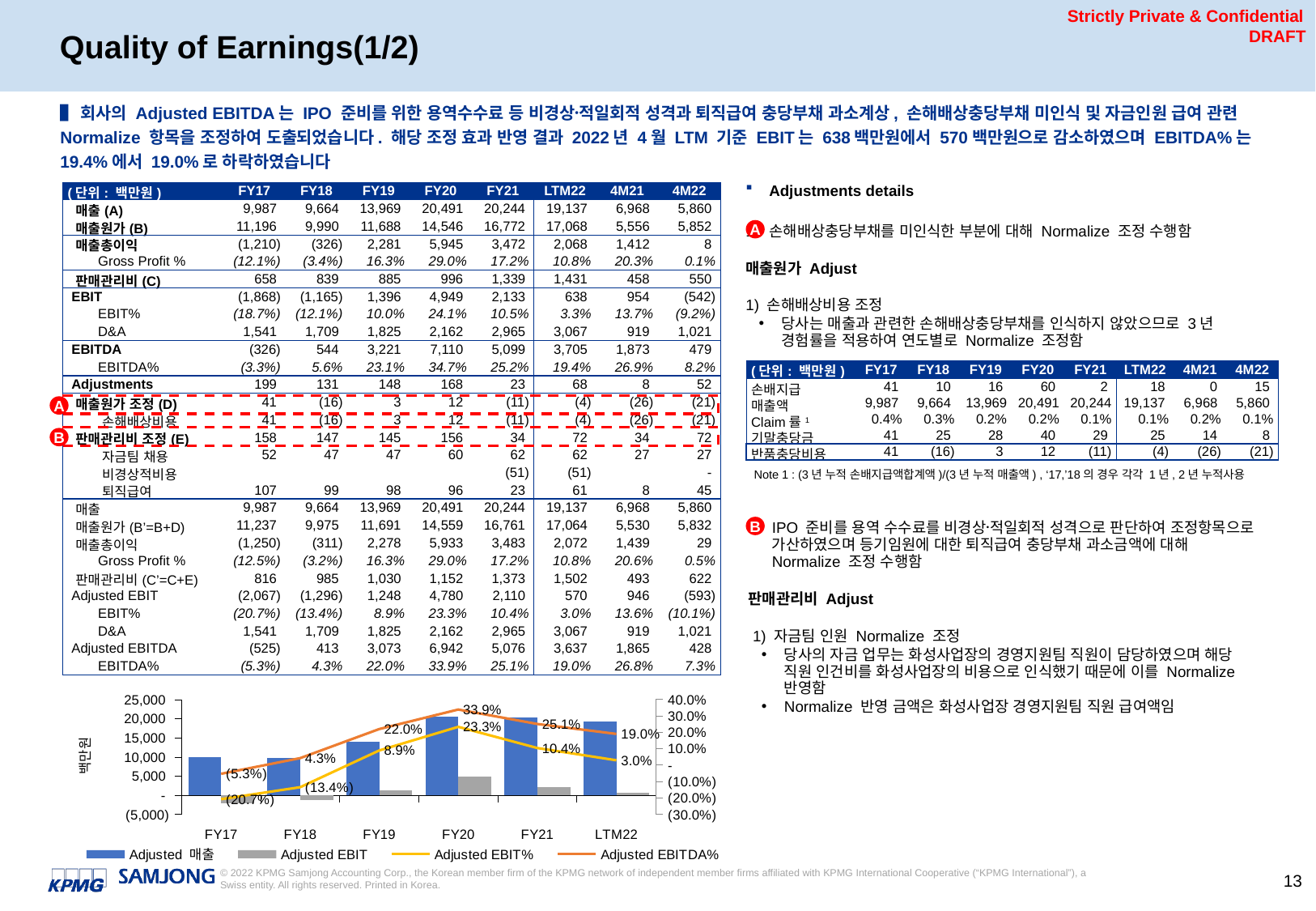

# Quality of Earnings(1/2)
▌회사의 Adjusted EBITDA는 IPO 준비를 위한 용역수수료 등 비경상적〮일회적 성격과 퇴직급여 충당부채 과소계상, 손해배상충당부채 미인식 및 자금인원 급여 관련 Normalize 항목을 조정하여 도출되었습니다. 해당 조정 효과 반영 결과 2022년 4월 LTM 기준 EBIT는 638백만원에서 570백만원으로 감소하였으며 EBITDA%는 19.4%에서 19.0%로 하락하였습니다
| (단위: 백만원) |  | FY17 | FY18 | FY19 | FY20 | FY21 | LTM22 | 4M21 | 4M22 |
| --- | --- | --- | --- | --- | --- | --- | --- | --- | --- |
| 매출(A) |  | 9,987 | 9,664 | 13,969 | 20,491 | 20,244 | 19,137 | 6,968 | 5,860 |
| 매출원가(B) |  | 11,196 | 9,990 | 11,688 | 14,546 | 16,772 | 17,068 | 5,556 | 5,852 |
| 매출총이익 |  | (1,210) | (326) | 2,281 | 5,945 | 3,472 | 2,068 | 1,412 | 8 |
|  | Gross Profit % | (12.1%) | (3.4%) | 16.3% | 29.0% | 17.2% | 10.8% | 20.3% | 0.1% |
| 판매관리비(C) |  | 658 | 839 | 885 | 996 | 1,339 | 1,431 | 458 | 550 |
| EBIT |  | (1,868) | (1,165) | 1,396 | 4,949 | 2,133 | 638 | 954 | (542) |
|  | EBIT% | (18.7%) | (12.1%) | 10.0% | 24.1% | 10.5% | 3.3% | 13.7% | (9.2%) |
|  | D&A | 1,541 | 1,709 | 1,825 | 2,162 | 2,965 | 3,067 | 919 | 1,021 |
| EBITDA |  | (326) | 544 | 3,221 | 7,110 | 5,099 | 3,705 | 1,873 | 479 |
|  | EBITDA% | (3.3%) | 5.6% | 23.1% | 34.7% | 25.2% | 19.4% | 26.9% | 8.2% |
| Adjustments |  | 199 | 131 | 148 | 168 | 23 | 68 | 8 | 52 |
| 매출원가 조정(D) |  | 41 | (16) | 3 | 12 | (11) | (4) | (26) | (21) |
|  | 손해배상비용 | 41 | (16) | 3 | 12 | (11) | (4) | (26) | (21) |
| 판매관리비 조정(E) |  | 158 | 147 | 145 | 156 | 34 | 72 | 34 | 72 |
|  | 자금팀 채용 | 52 | 47 | 47 | 60 | 62 | 62 | 27 | 27 |
|  | 비경상적비용 |  |  |  |  | (51) | (51) |  | - |
|  | 퇴직급여 | 107 | 99 | 98 | 96 | 23 | 61 | 8 | 45 |
| 매출 |  | 9,987 | 9,664 | 13,969 | 20,491 | 20,244 | 19,137 | 6,968 | 5,860 |
| 매출원가(B’=B+D) |  | 11,237 | 9,975 | 11,691 | 14,559 | 16,761 | 17,064 | 5,530 | 5,832 |
| 매출총이익 |  | (1,250) | (311) | 2,278 | 5,933 | 3,483 | 2,072 | 1,439 | 29 |
|  | Gross Profit % | (12.5%) | (3.2%) | 16.3% | 29.0% | 17.2% | 10.8% | 20.6% | 0.5% |
| 판매관리비(C’=C+E) |  | 816 | 985 | 1,030 | 1,152 | 1,373 | 1,502 | 493 | 622 |
| Adjusted EBIT |  | (2,067) | (1,296) | 1,248 | 4,780 | 2,110 | 570 | 946 | (593) |
|  | EBIT% | (20.7%) | (13.4%) | 8.9% | 23.3% | 10.4% | 3.0% | 13.6% | (10.1%) |
|  | D&A | 1,541 | 1,709 | 1,825 | 2,162 | 2,965 | 3,067 | 919 | 1,021 |
| Adjusted EBITDA |  | (525) | 413 | 3,073 | 6,942 | 5,076 | 3,637 | 1,865 | 428 |
|  | EBITDA% | (5.3%) | 4.3% | 22.0% | 33.9% | 25.1% | 19.0% | 26.8% | 7.3% |
 Adjustments details

손해배상충당부채를 미인식한 부분에 대해 Normalize 조정 수행함

매출원가 Adjust

1) 손해배상비용 조정
당사는 매출과 관련한 손해배상충당부채를 인식하지 않았으므로 3년 경험률을 적용하여 연도별로 Normalize 조정함

A
| (단위: 백만원) | FY17 | FY18 | FY19 | FY20 | FY21 | LTM22 | 4M21 | 4M22 |
| --- | --- | --- | --- | --- | --- | --- | --- | --- |
| 손배지급 | 41 | 10 | 16 | 60 | 2 | 18 | 0 | 15 |
| 매출액 | 9,987 | 9,664 | 13,969 | 20,491 | 20,244 | 19,137 | 6,968 | 5,860 |
| Claim률1 | 0.4% | 0.3% | 0.2% | 0.2% | 0.1% | 0.1% | 0.2% | 0.1% |
| 기말충당금 | 41 | 25 | 28 | 40 | 29 | 25 | 14 | 8 |
| 반품충당비용 | 41 | (16) | 3 | 12 | (11) | (4) | (26) | (21) |

A

B
Note 1 : (3년 누적 손배지급액합계액)/(3년 누적 매출액) , ‘17,’18의 경우 각각 1년, 2년 누적사용

IPO 준비를 용역 수수료를 비경상적〮일회적 성격으로 판단하여 조정항목으로 가산하였으며 등기임원에 대한 퇴직급여 충당부채 과소금액에 대해 Normalize 조정 수행함

판매관리비 Adjust

 1) 자금팀 인원 Normalize 조정
당사의 자금 업무는 화성사업장의 경영지원팀 직원이 담당하였으며 해당 직원 인건비를 화성사업장의 비용으로 인식했기 때문에 이를 Normalize 반영함
Normalize 반영 금액은 화성사업장 경영지원팀 직원 급여액임

B

### Chart

| Category |  |  |  |  |
|---|---|---|---|---|
| FY17 | 9986804439.0 | -2066575020.0760977 | -0.20693055848833947 | -0.0525813713769566 |
| FY18 | 9663908647.0 | -1296032280.6239371 | -0.13411056829746304 | 0.04277289464076024 |
| FY19 | 13968799774.0 | 1248193242.935259 | 0.08935579742924728 | 0.22000095331420555 |
| FY20 | 20491274271.0 | 4780188691.41846 | 0.23327923037873527 | 0.33876363683456256 |
| FY21 | 20244234979.0 | 2110160506.2461896 | 0.10423513204796958 | 0.2507194101684404 |
| LTM22 | 19136593792.0 | 569867197.123733 | 0.0297789253049811 | 0.1900634654556048 |